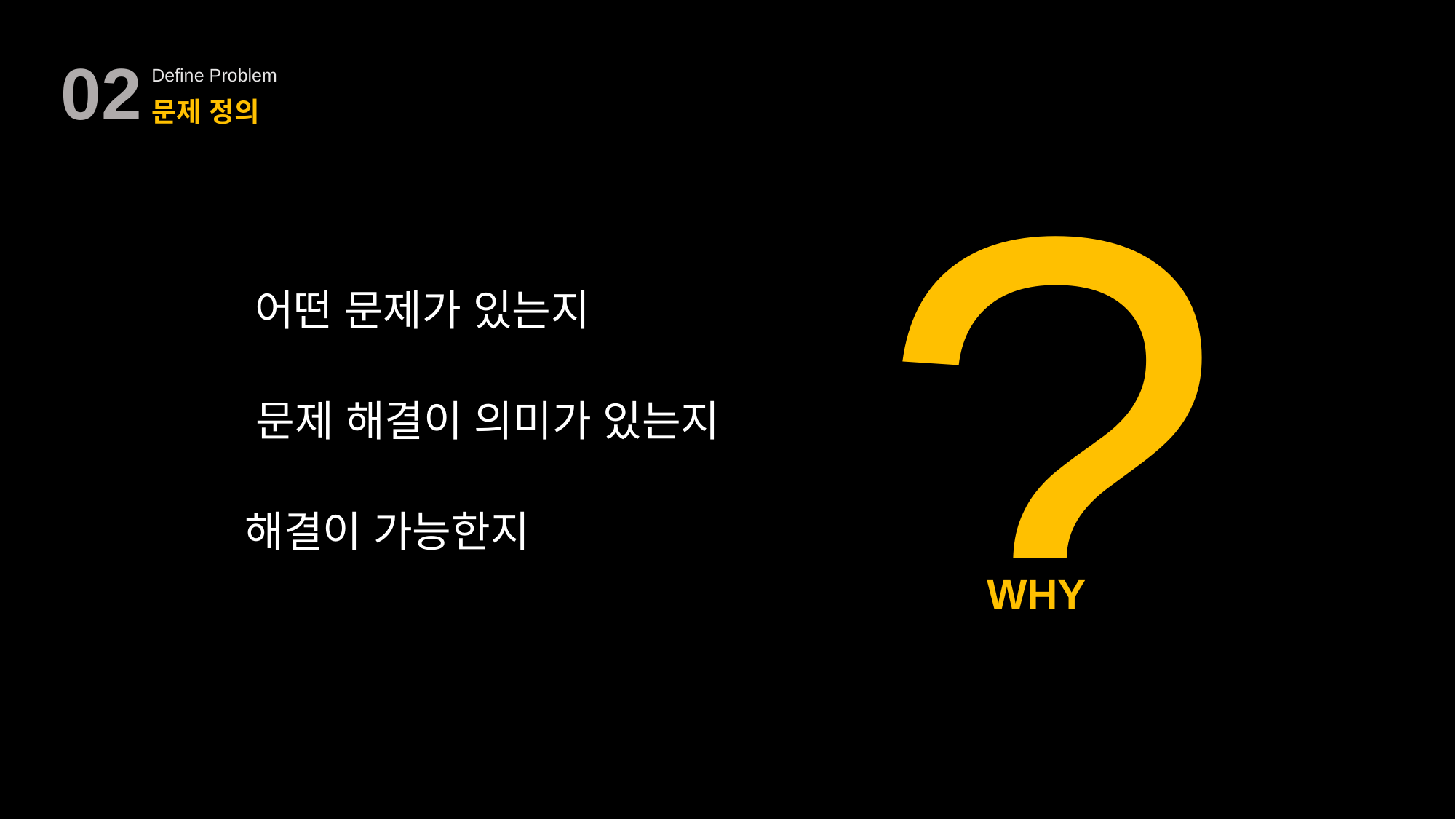

02
Define Problem
문제 정의
?

WHY
어떤 문제가 있는지
문제 해결이 의미가 있는지
해결이 가능한지